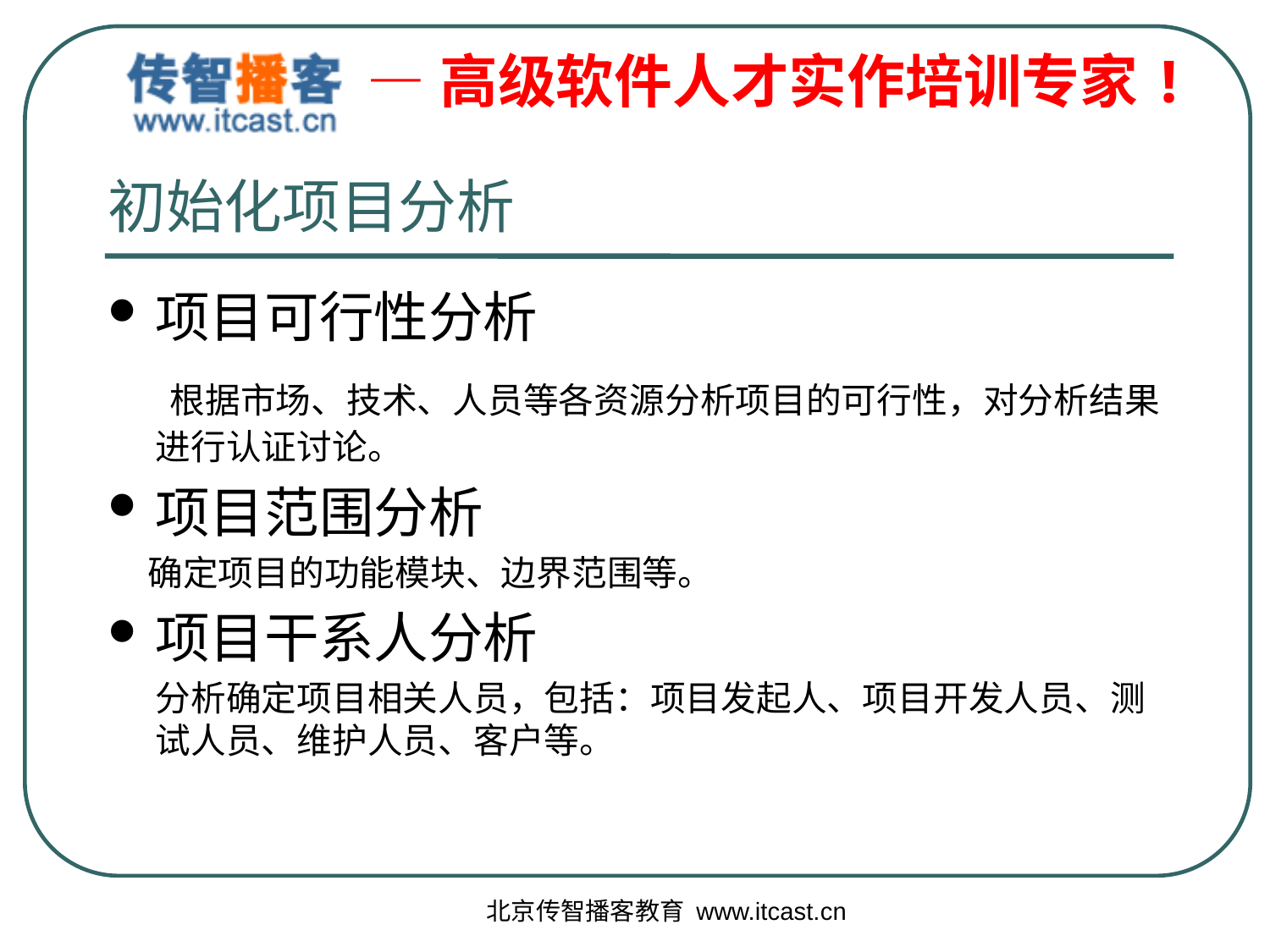

# 初始化项目分析
项目可行性分析
    根据市场、技术、人员等各资源分析项目的可行性，对分析结果进行认证讨论。
项目范围分析
    确定项目的功能模块、边界范围等。
项目干系人分析
     分析确定项目相关人员，包括：项目发起人、项目开发人员、测试人员、维护人员、客户等。
北京传智播客教育 www.itcast.cn